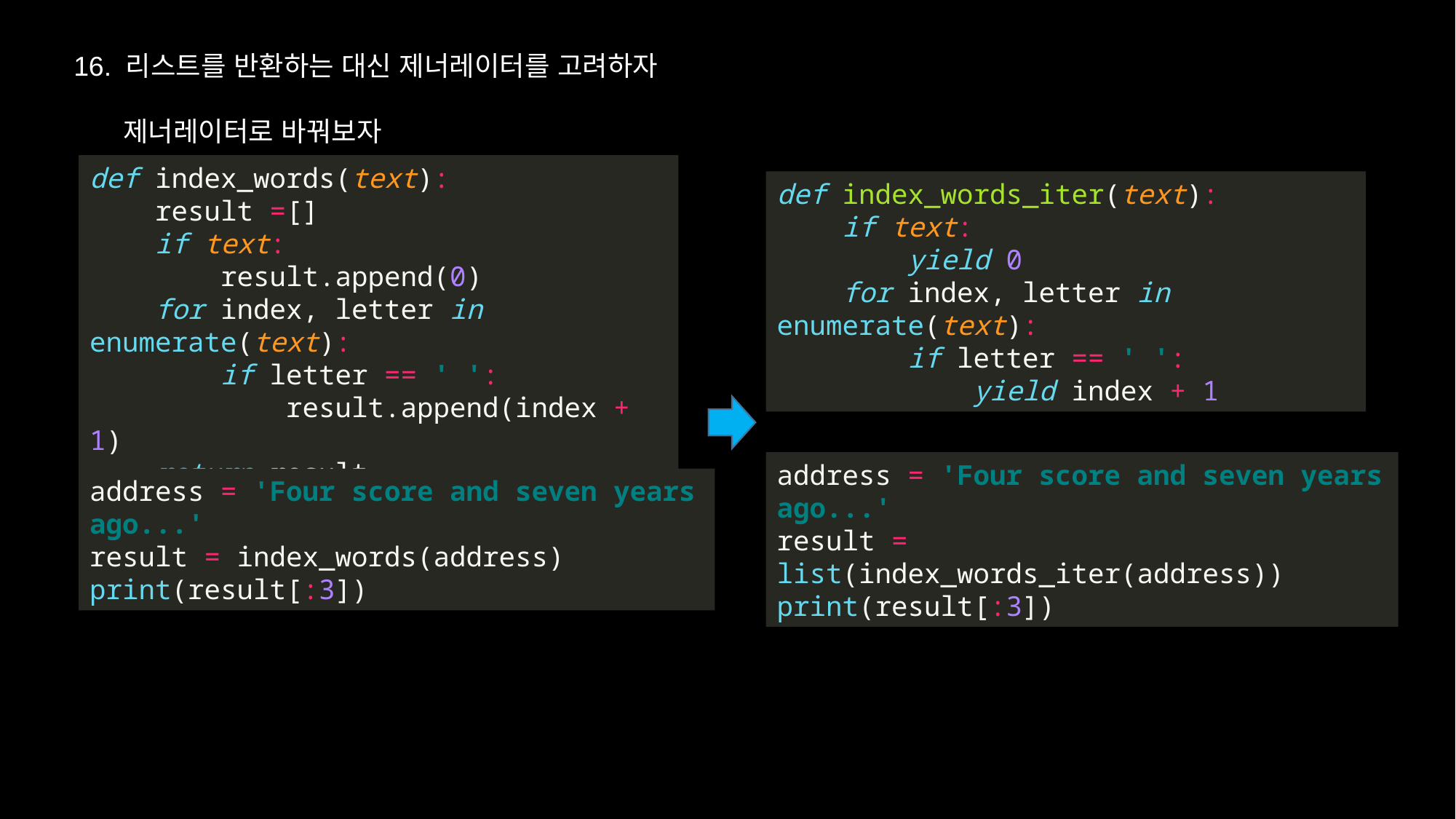

16. 리스트를 반환하는 대신 제너레이터를 고려하자
제너레이터로 바꿔보자
def index_words(text):
    result =[]
    if text:
        result.append(0)
    for index, letter in enumerate(text):
        if letter == ' ':
            result.append(index + 1)
    return result
def index_words_iter(text):
    if text:
        yield 0
    for index, letter in enumerate(text):
        if letter == ' ':
            yield index + 1

address = 'Four score and seven years ago...'
result = index_words(address)
print(result[:3])
address = 'Four score and seven years ago...'
result = list(index_words_iter(address))
print(result[:3])